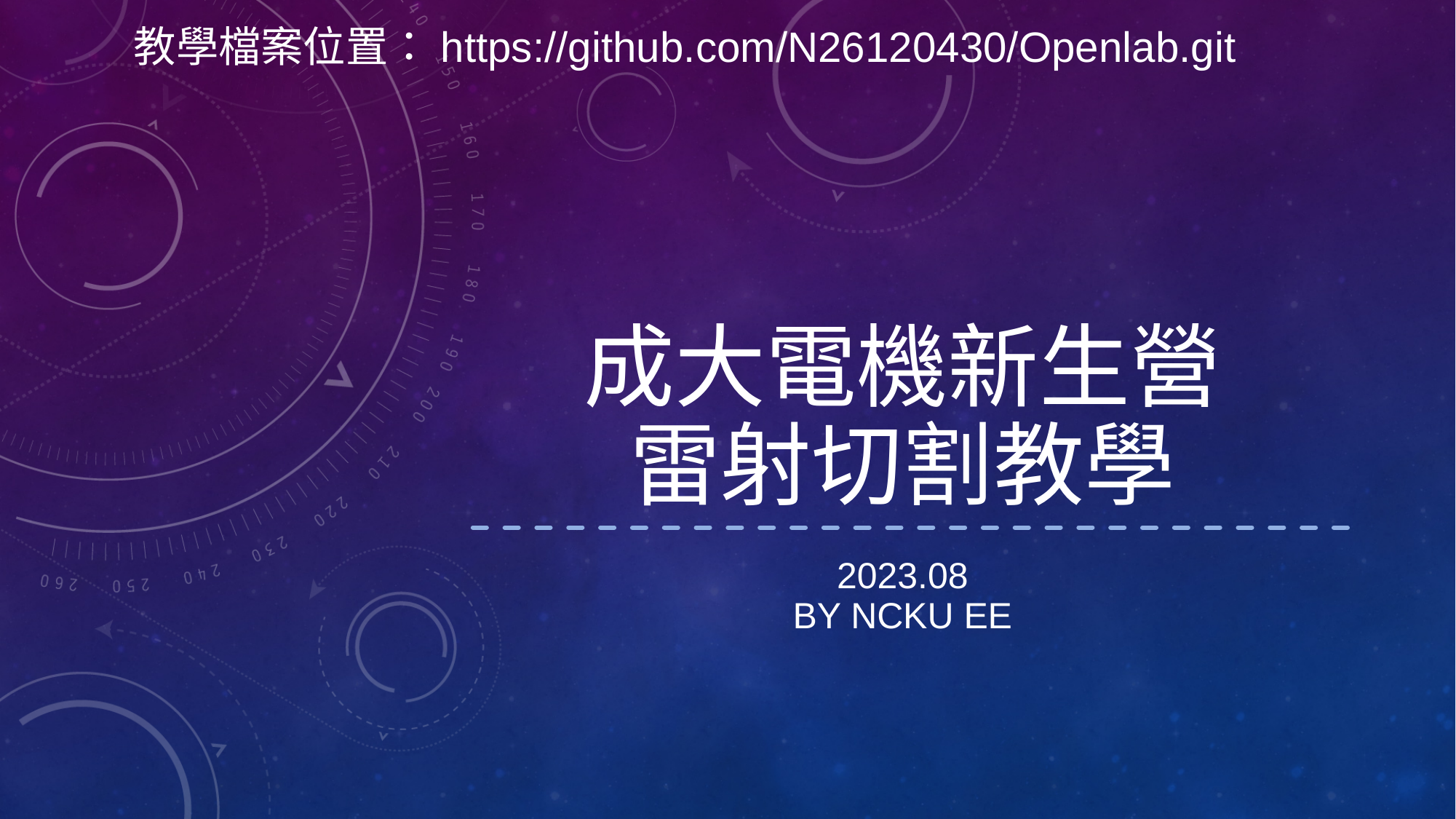

教學檔案位置：https://github.com/N26120430/Openlab.git
# 成大電機新生營 雷射切割教學
2023.08
By ncku EE